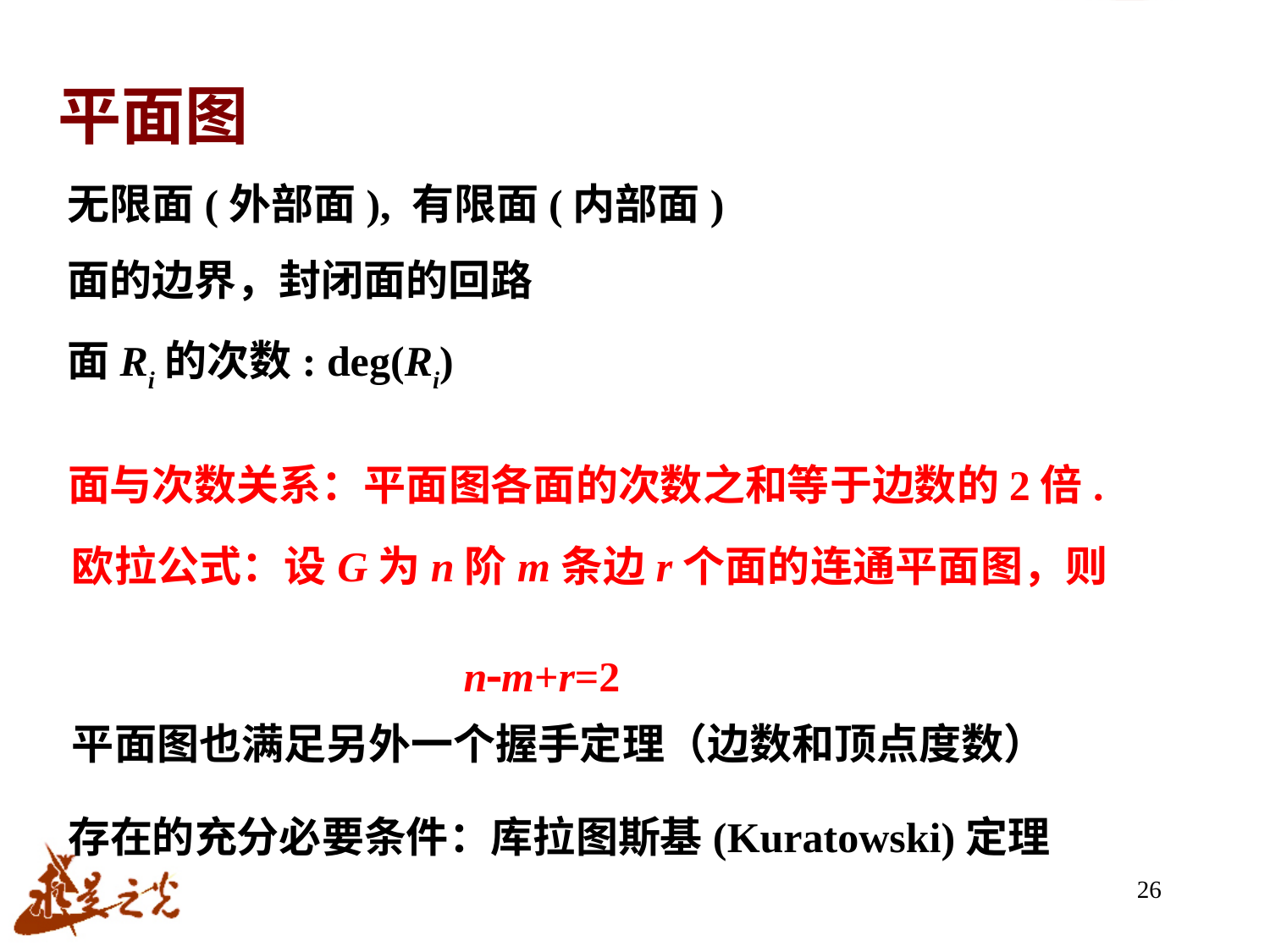

# 平面图
无限面(外部面), 有限面(内部面)
面的边界，封闭面的回路
面Ri的次数: deg(Ri)

面与次数关系：平面图各面的次数之和等于边数的2倍.

欧拉公式：设G为n阶m条边r个面的连通平面图，则
                                     n−m+r=2
平面图也满足另外一个握手定理（边数和顶点度数）
存在的充分必要条件：库拉图斯基(Kuratowski)定理
26